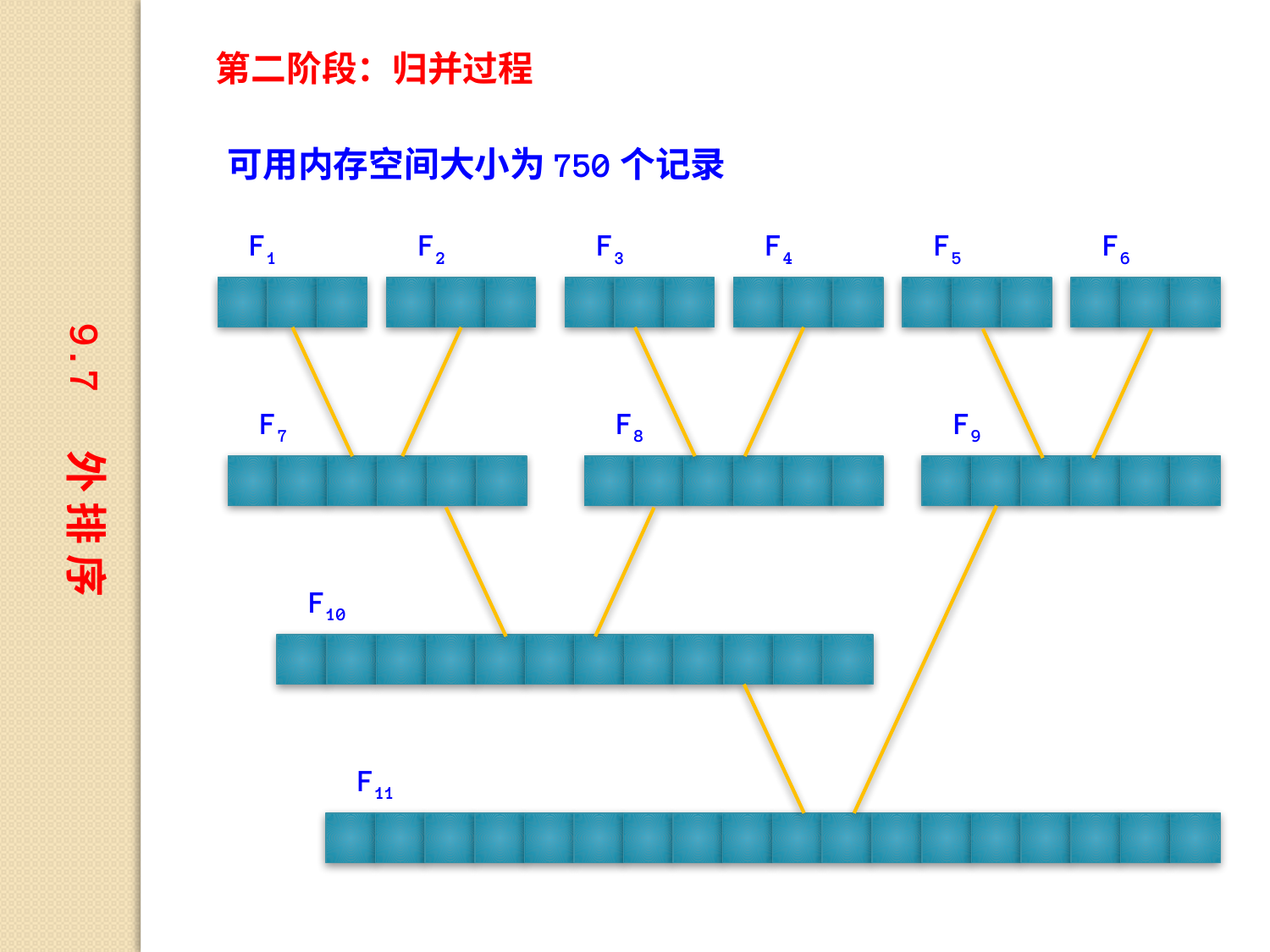

第二阶段：归并过程
可用内存空间大小为750个记录
F1

F2

F3

F4

F5

F6

9.7  外 排 序
F7

F8

F9

F11

F10